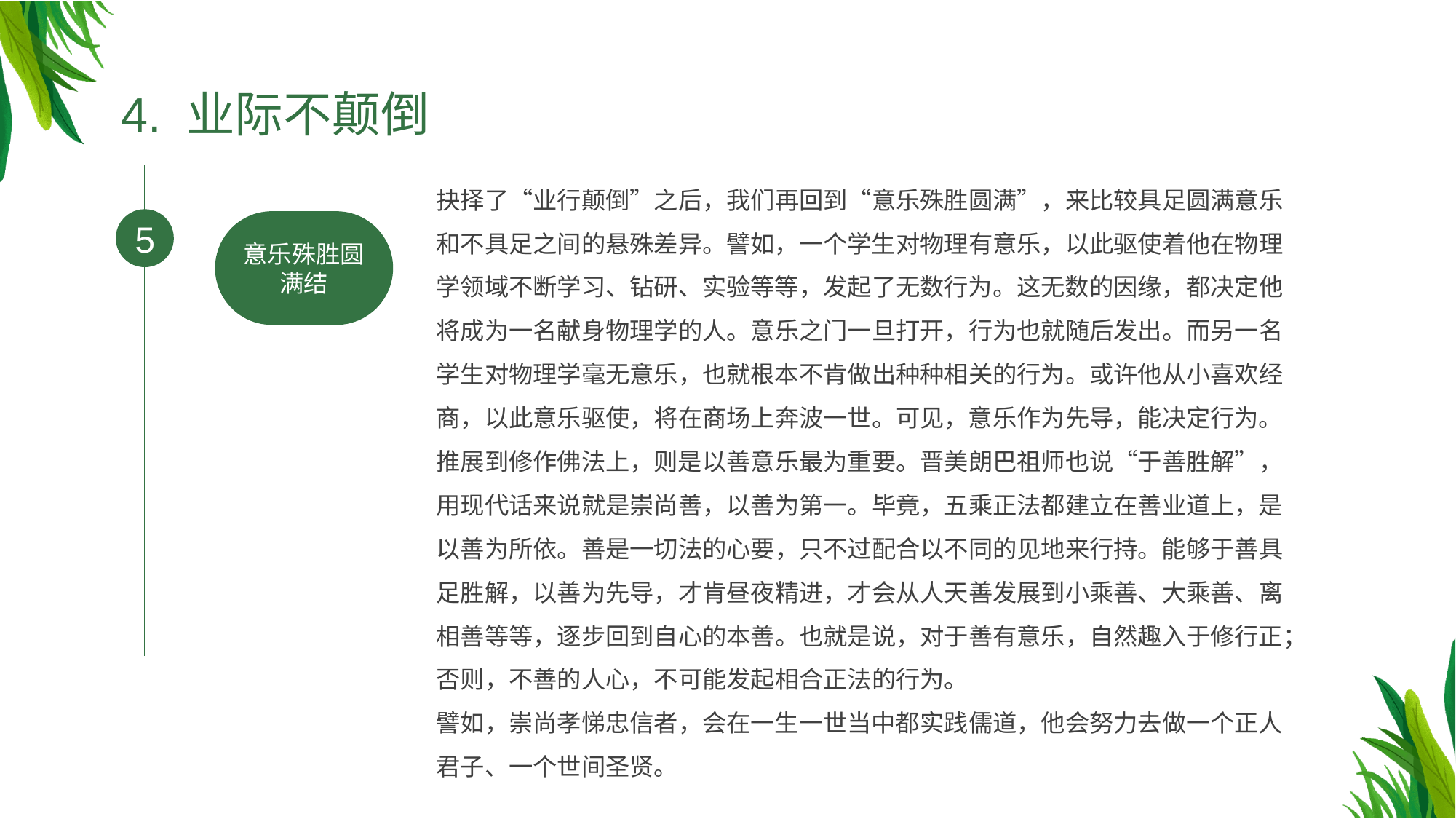

4. 业际不颠倒
抉择了“业行颠倒”之后，我们再回到“意乐殊胜圆满”，来比较具足圆满意乐和不具足之间的悬殊差异。譬如，一个学生对物理有意乐，以此驱使着他在物理学领域不断学习、钻研、实验等等，发起了无数行为。这无数的因缘，都决定他将成为一名献身物理学的人。意乐之门一旦打开，行为也就随后发出。而另一名学生对物理学毫无意乐，也就根本不肯做出种种相关的行为。或许他从小喜欢经商，以此意乐驱使，将在商场上奔波一世。可见，意乐作为先导，能决定行为。
推展到修作佛法上，则是以善意乐最为重要。晋美朗巴祖师也说“于善胜解”，用现代话来说就是崇尚善，以善为第一。毕竟，五乘正法都建立在善业道上，是以善为所依。善是一切法的心要，只不过配合以不同的见地来行持。能够于善具足胜解，以善为先导，才肯昼夜精进，才会从人天善发展到小乘善、大乘善、离相善等等，逐步回到自心的本善。也就是说，对于善有意乐，自然趣入于修行正；否则，不善的人心，不可能发起相合正法的行为。
譬如，崇尚孝悌忠信者，会在一生一世当中都实践儒道，他会努力去做一个正人君子、一个世间圣贤。
5
意乐殊胜圆满结